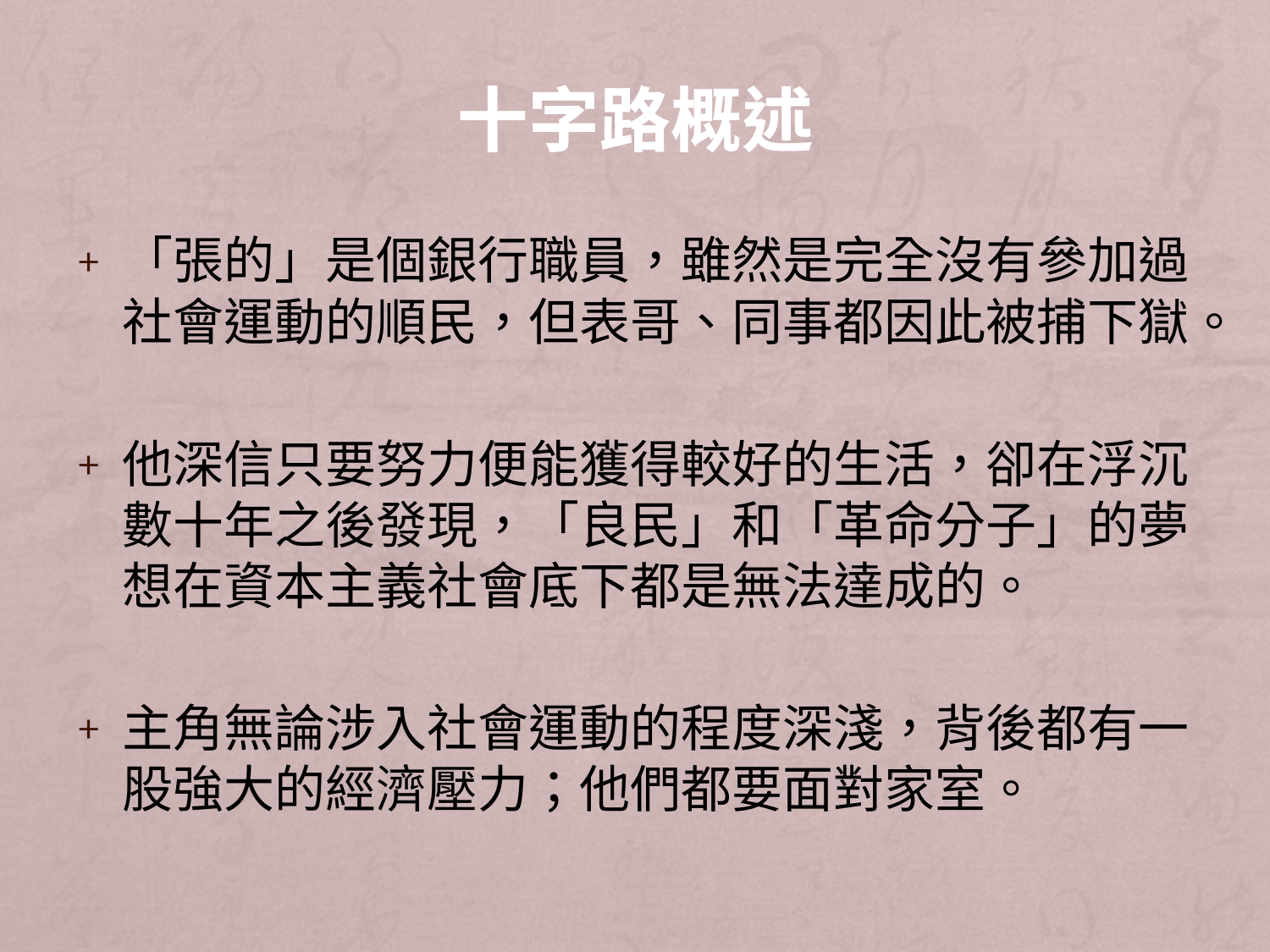

# 十字路概述
「張的」是個銀行職員，雖然是完全沒有參加過社會運動的順民，但表哥、同事都因此被捕下獄。

他深信只要努力便能獲得較好的生活，卻在浮沉數十年之後發現，「良民」和「革命分子」的夢想在資本主義社會底下都是無法達成的。

主角無論涉入社會運動的程度深淺，背後都有一股強大的經濟壓力；他們都要面對家室。